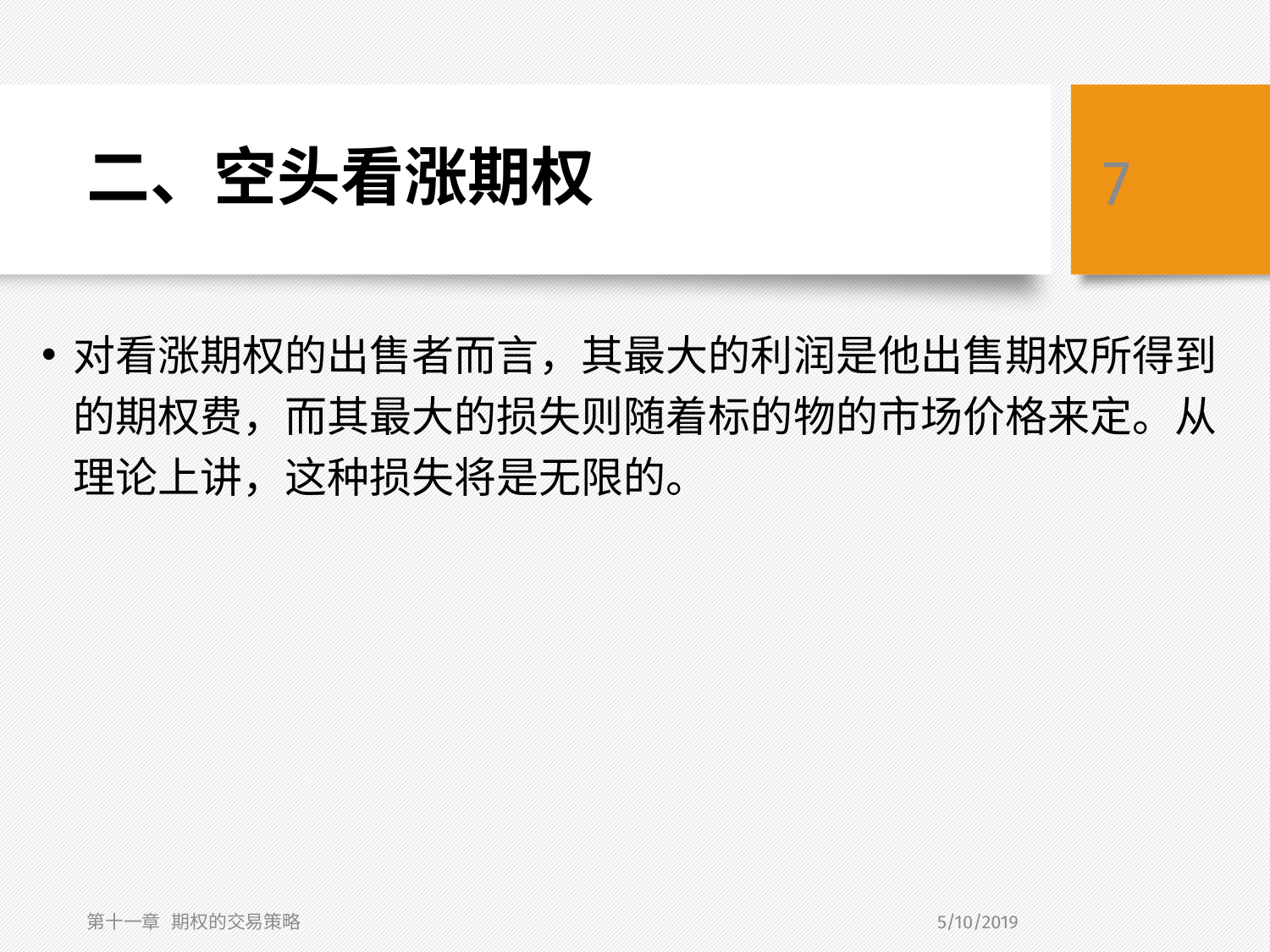

# 二、空头看涨期权
7
对看涨期权的出售者而言，其最大的利润是他出售期权所得到的期权费，而其最大的损失则随着标的物的市场价格来定。从理论上讲，这种损失将是无限的。
5/10/2019
第十一章  期权的交易策略